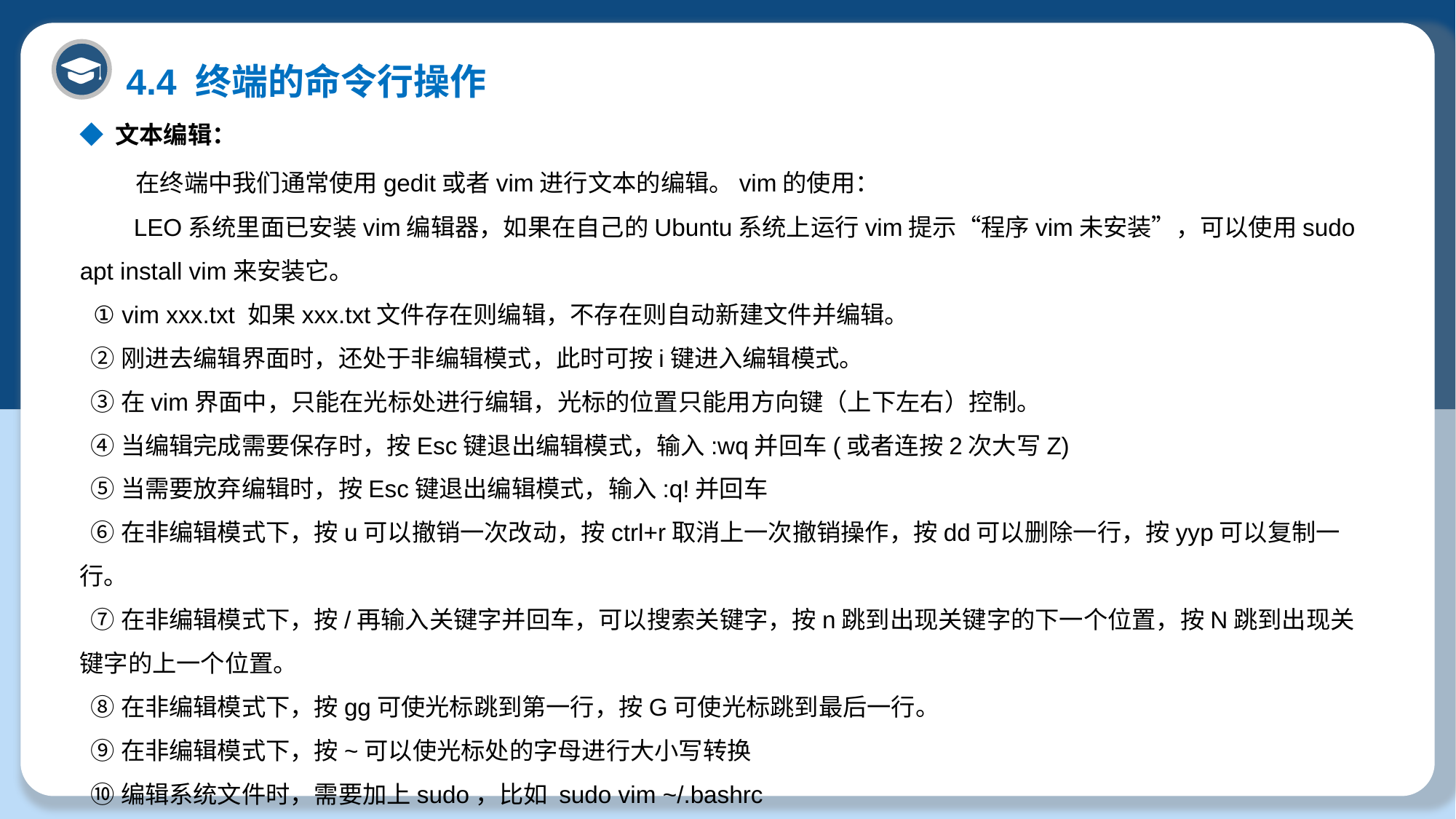

4.4 终端的命令行操作
◆ 文本编辑：
        在终端中我们通常使用gedit或者vim进行文本的编辑。vim的使用：
        LEO系统里面已安装vim编辑器，如果在自己的Ubuntu系统上运行vim提示“程序vim未安装”，可以使用sudo apt install vim来安装它。
  ① vim xxx.txt 如果xxx.txt文件存在则编辑，不存在则自动新建文件并编辑。
  ②刚进去编辑界面时，还处于非编辑模式，此时可按i键进入编辑模式。
  ③在vim界面中，只能在光标处进行编辑，光标的位置只能用方向键（上下左右）控制。
  ④当编辑完成需要保存时，按Esc键退出编辑模式，输入:wq并回车(或者连按2次大写Z)
  ⑤当需要放弃编辑时，按Esc键退出编辑模式，输入:q!并回车
  ⑥在非编辑模式下，按u可以撤销一次改动，按ctrl+r取消上一次撤销操作，按dd可以删除一行，按yyp可以复制一行。
  ⑦在非编辑模式下，按/再输入关键字并回车，可以搜索关键字，按n跳到出现关键字的下一个位置，按N跳到出现关键字的上一个位置。
  ⑧在非编辑模式下，按gg可使光标跳到第一行，按G可使光标跳到最后一行。
  ⑨在非编辑模式下，按~可以使光标处的字母进行大小写转换
  ⑩编辑系统文件时，需要加上sudo，比如 sudo vim ~/.bashrc